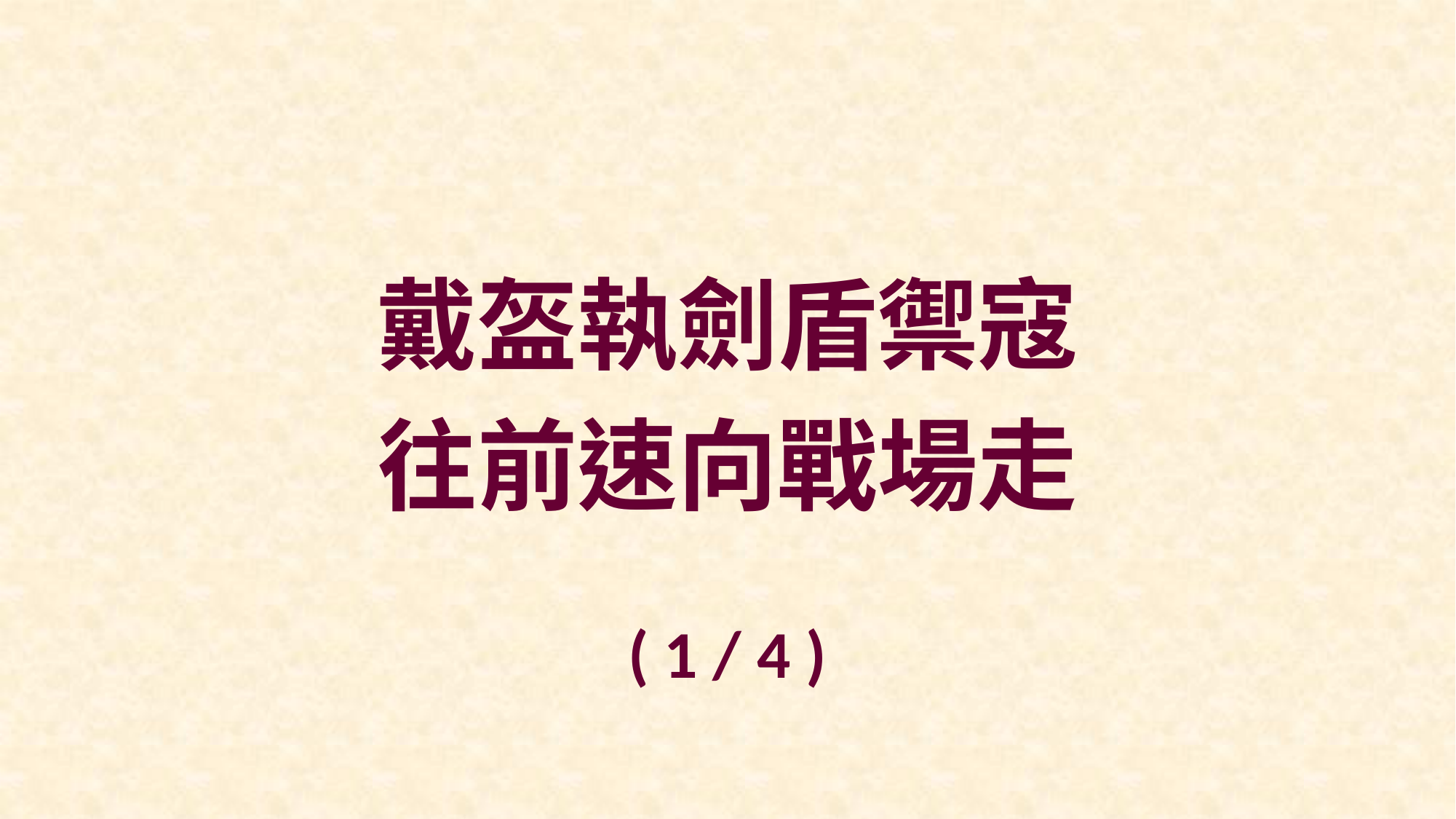

戴盔執劍盾禦寇
往前速向戰場走
( 1 / 4 )